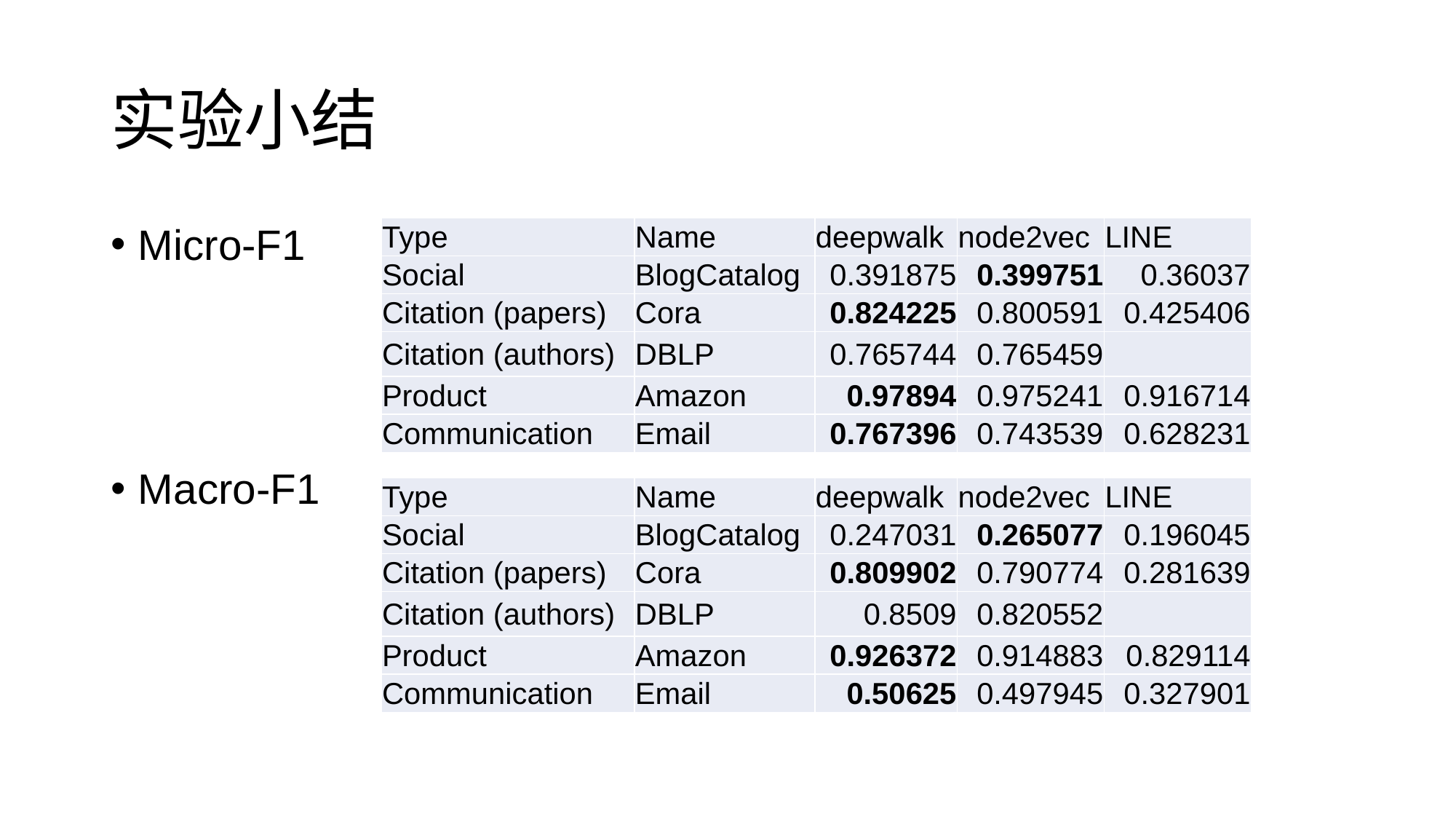

# 实验小结
Micro-F1

Macro-F1
| Type | Name | deepwalk | node2vec | LINE |
| --- | --- | --- | --- | --- |
| Social | BlogCatalog | 0.391875 | 0.399751 | 0.36037 |
| Citation (papers) | Cora | 0.824225 | 0.800591 | 0.425406 |
| Citation (authors) | DBLP | 0.765744 | 0.765459 |  |
| Product | Amazon | 0.97894 | 0.975241 | 0.916714 |
| Communication | Email | 0.767396 | 0.743539 | 0.628231 |
| Type | Name | deepwalk | node2vec | LINE |
| --- | --- | --- | --- | --- |
| Social | BlogCatalog | 0.247031 | 0.265077 | 0.196045 |
| Citation (papers) | Cora | 0.809902 | 0.790774 | 0.281639 |
| Citation (authors) | DBLP | 0.8509 | 0.820552 |  |
| Product | Amazon | 0.926372 | 0.914883 | 0.829114 |
| Communication | Email | 0.50625 | 0.497945 | 0.327901 |